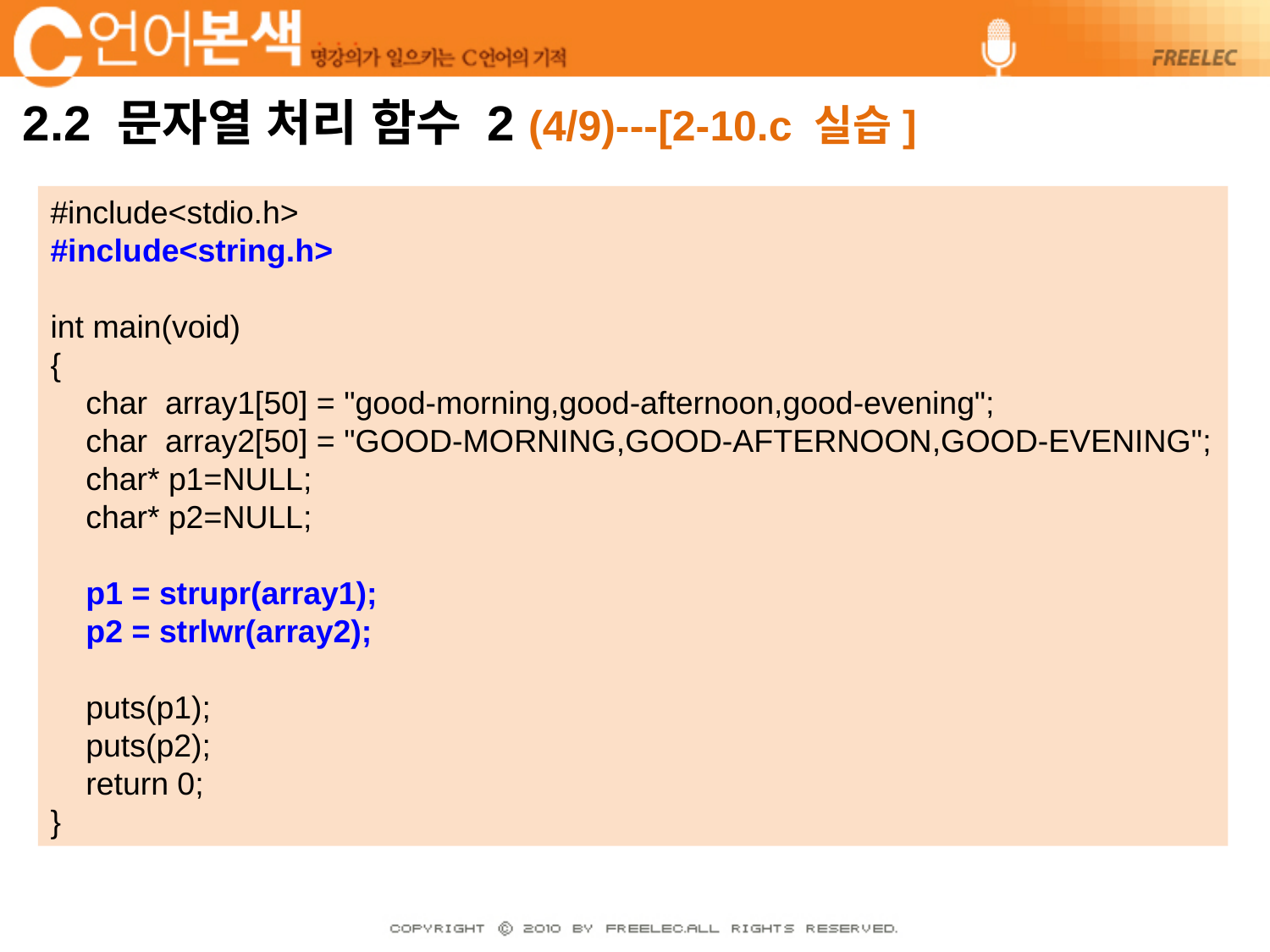

# 2.2 문자열 처리 함수 2 (4/9)---[2-10.c 실습]
#include<stdio.h>
#include<string.h>

int main(void)
{
    char  array1[50] = "good-morning,good-afternoon,good-evening";
    char  array2[50] = "GOOD-MORNING,GOOD-AFTERNOON,GOOD-EVENING";
    char* p1=NULL;
    char* p2=NULL;

    p1 = strupr(array1);
    p2 = strlwr(array2);

    puts(p1);
    puts(p2);
    return 0;
}